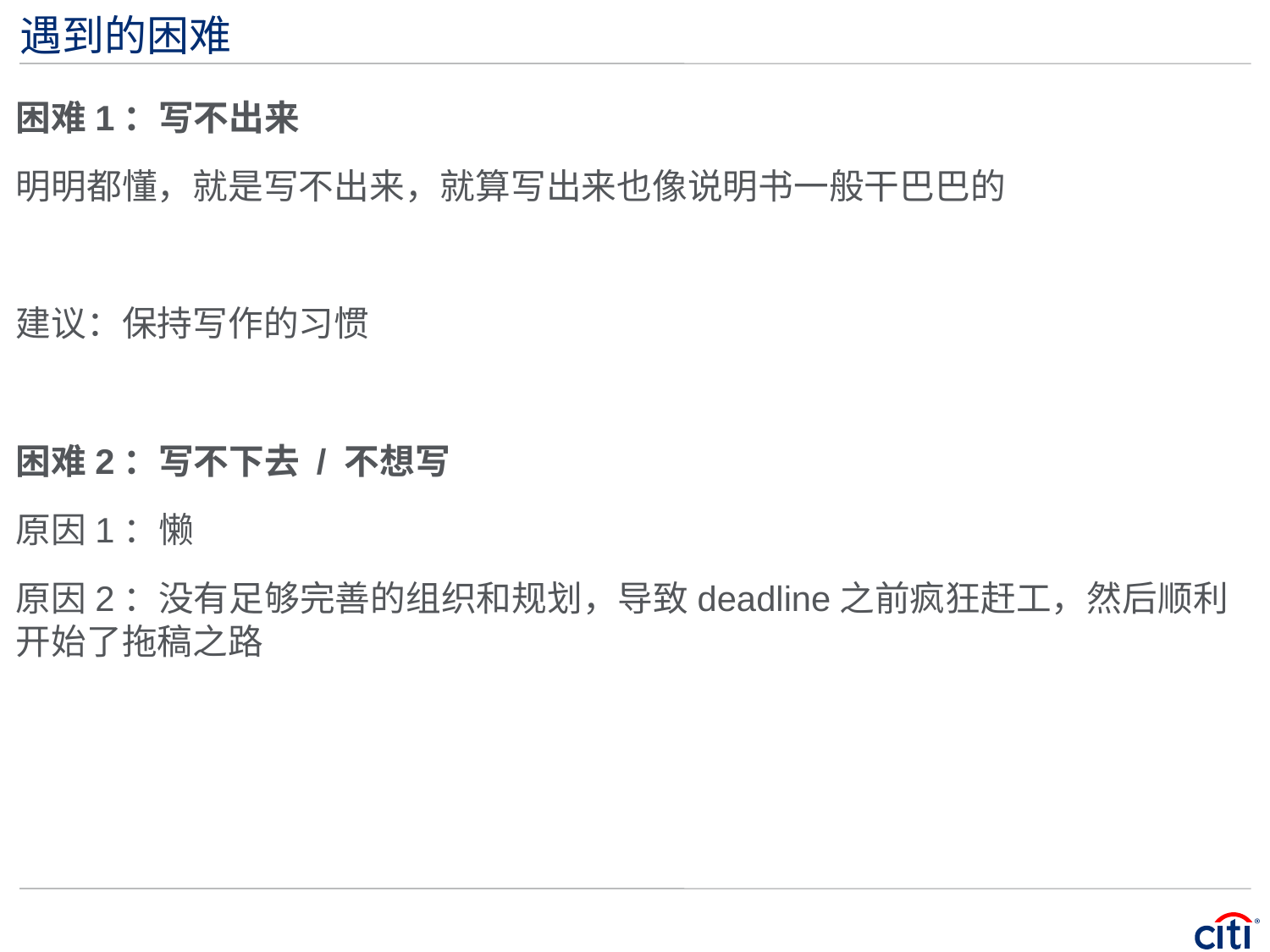

# 遇到的困难
困难1：写不出来
明明都懂，就是写不出来，就算写出来也像说明书一般干巴巴的

建议：保持写作的习惯

困难2：写不下去 / 不想写
原因1：懒
原因2：没有足够完善的组织和规划，导致deadline之前疯狂赶工，然后顺利开始了拖稿之路